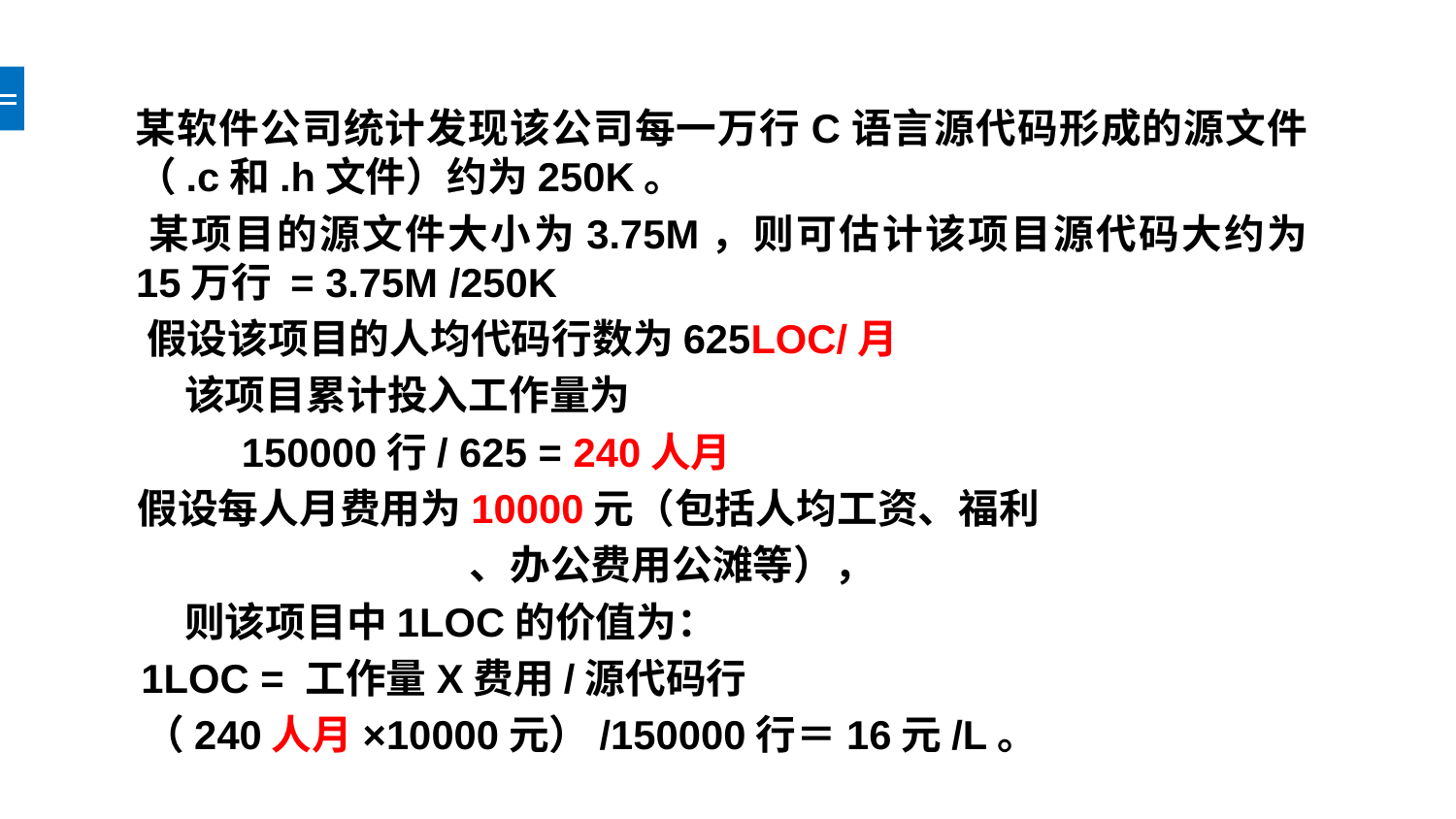

某软件公司统计发现该公司每一万行C语言源代码形成的源文件（.c和.h文件）约为250K。
　　某项目的源文件大小为3.75M，则可估计该项目源代码大约为 15万行 = 3.75M /250K
        假设该项目的人均代码行数为625LOC/月
　　　该项目累计投入工作量为
                150000行/ 625 = 240人月
       假设每人月费用为10000元（包括人均工资、福利
                                           、办公费用公滩等），
　　　则该项目中1LOC的价值为：
       1LOC = 工作量X费用/源代码行
　　（240人月×10000元）/150000行＝16元/L。